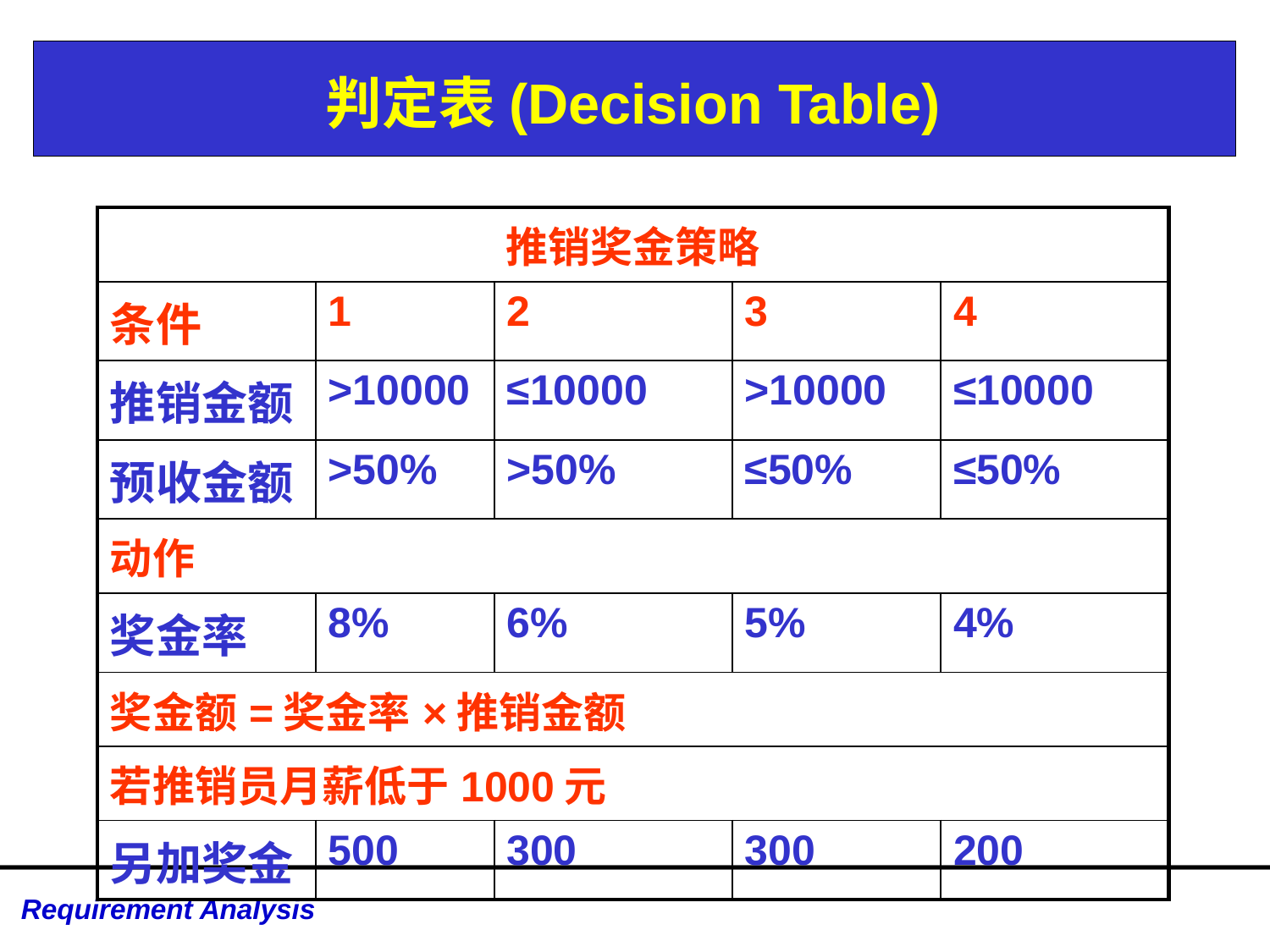

判定表(Decision Table)

| 推销奖金策略 |  |  |  |  |
| --- | --- | --- | --- | --- |
| 条件 | 1 | 2 | 3 | 4 |
| 推销金额 | >10000 | ≤10000 | >10000 | ≤10000 |
| 预收金额 | >50% | >50% | ≤50% | ≤50% |
| 动作 |  |  |  |  |
| 奖金率 | 8% | 6% | 5% | 4% |
| 奖金额=奖金率×推销金额 |  |  |  |  |
| 若推销员月薪低于1000元 |  |  |  |  |
| 另加奖金 | 500 | 300 | 300 | 200 |